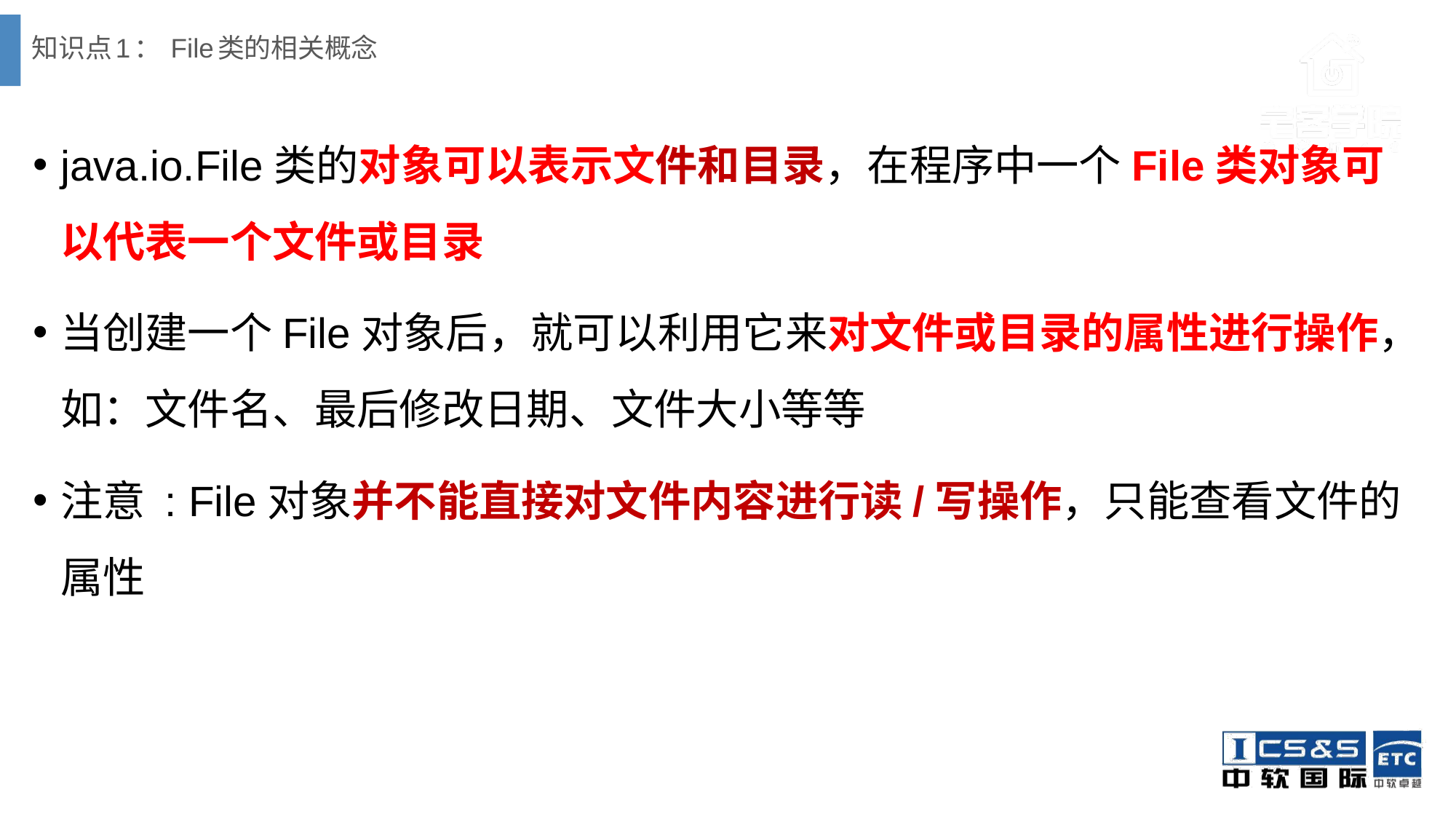

# 知识点1： File类的相关概念
java.io.File类的对象可以表示文件和目录，在程序中一个File类对象可以代表一个文件或目录
当创建一个File对象后，就可以利用它来对文件或目录的属性进行操作，如：文件名、最后修改日期、文件大小等等
注意 : File对象并不能直接对文件内容进行读/写操作，只能查看文件的属性